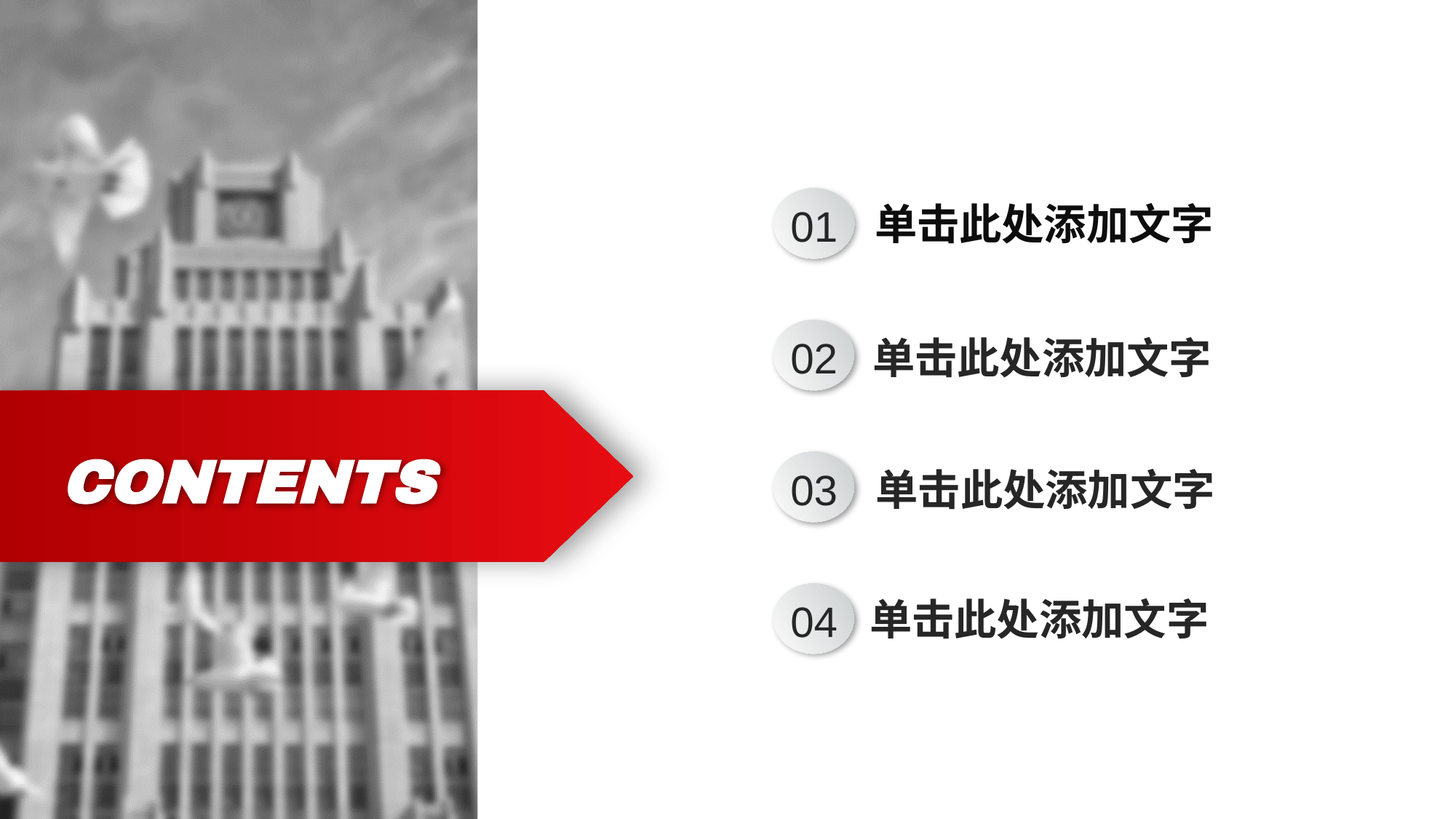

01
单击此处添加文字

02
单击此处添加文字
CONTENTS

03
单击此处添加文字

04
单击此处添加文字